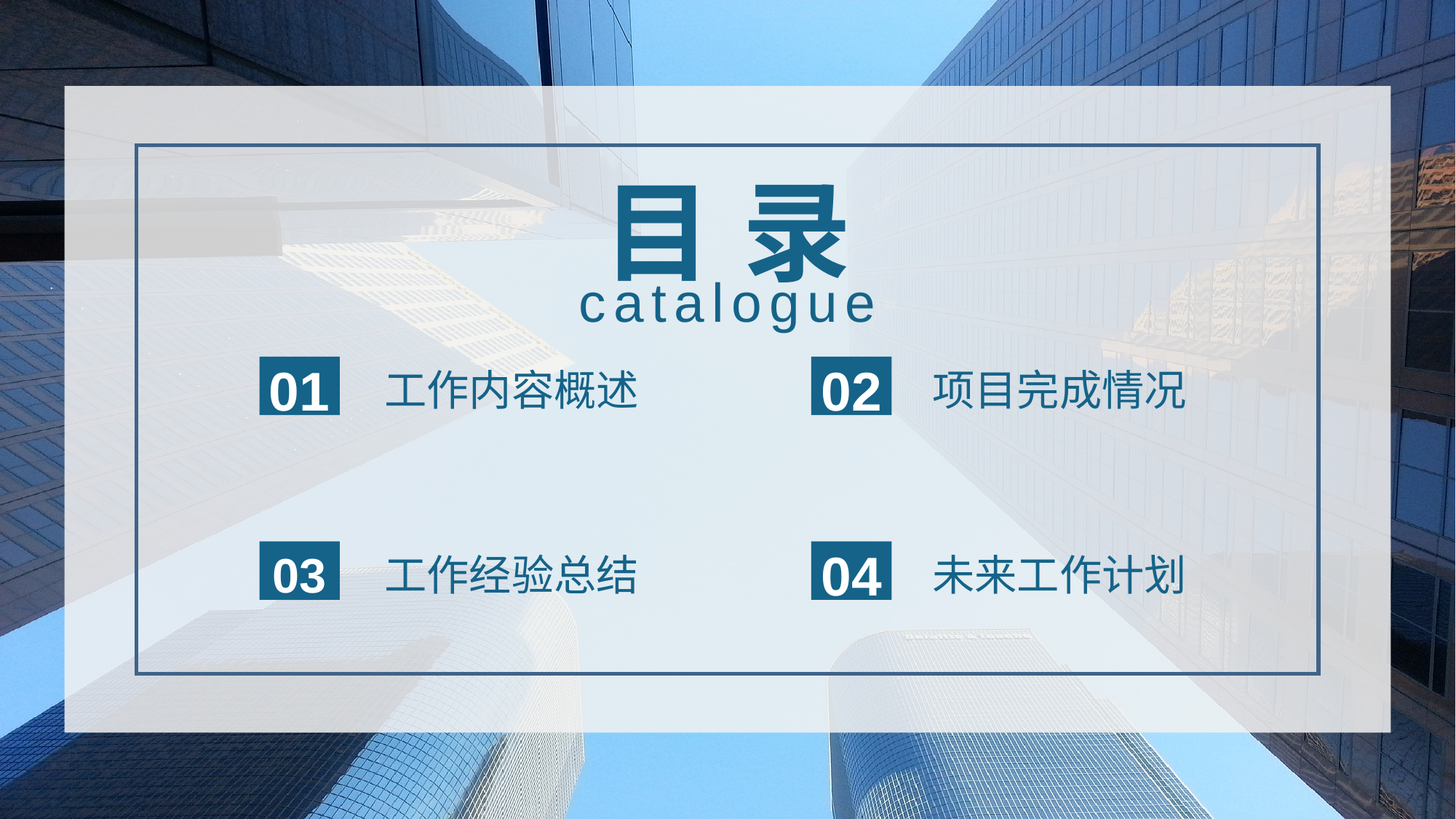

目 录
catalogue
01
02

工作内容概述
项目完成情况
04
03

工作经验总结
未来工作计划